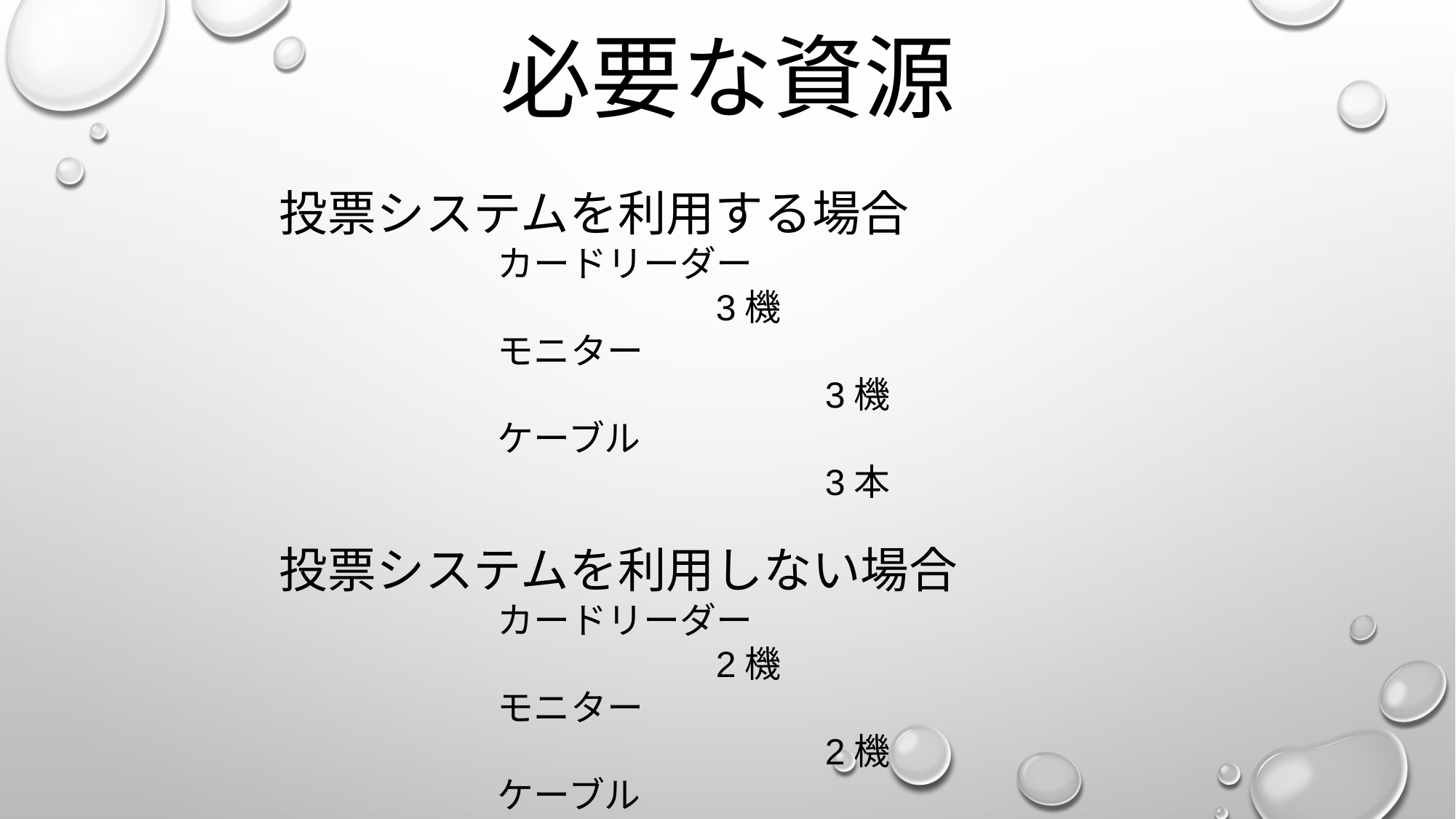

必要な資源
投票システムを利用する場合
		カードリーダー　								3機
		モニター 										3機
		ケーブル										3本

投票システムを利用しない場合
		カードリーダー 								2機
		モニター										2機
		ケーブル										2本

共通
		ICシール 										500枚
		インクジェットカード 							500枚